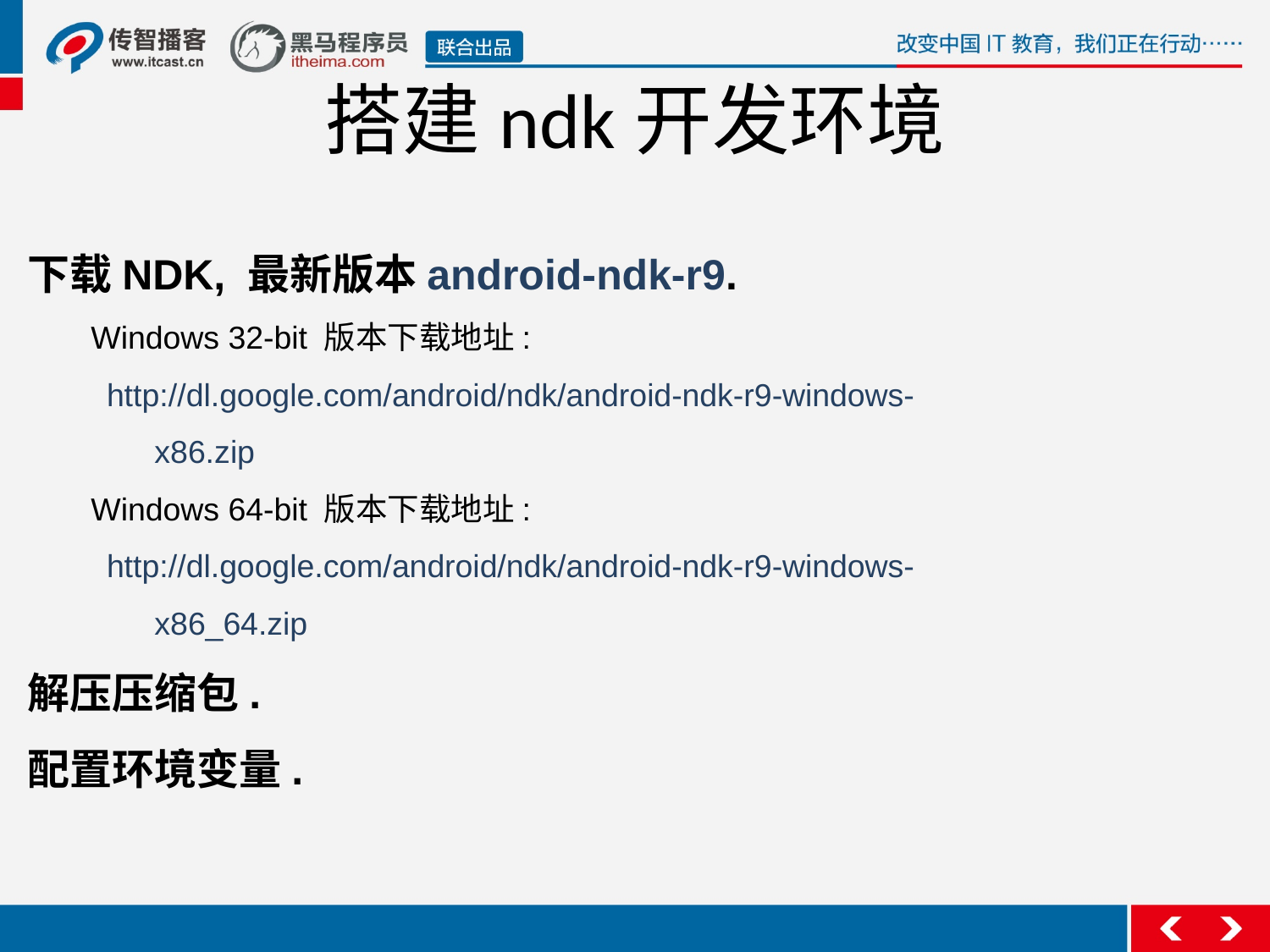

搭建ndk开发环境
下载NDK, 最新版本android-ndk-r9.
Windows 32-bit 版本下载地址:
http://dl.google.com/android/ndk/android-ndk-r9-windows-x86.zip
Windows 64-bit 版本下载地址:
http://dl.google.com/android/ndk/android-ndk-r9-windows-x86_64.zip
解压压缩包.
配置环境变量.